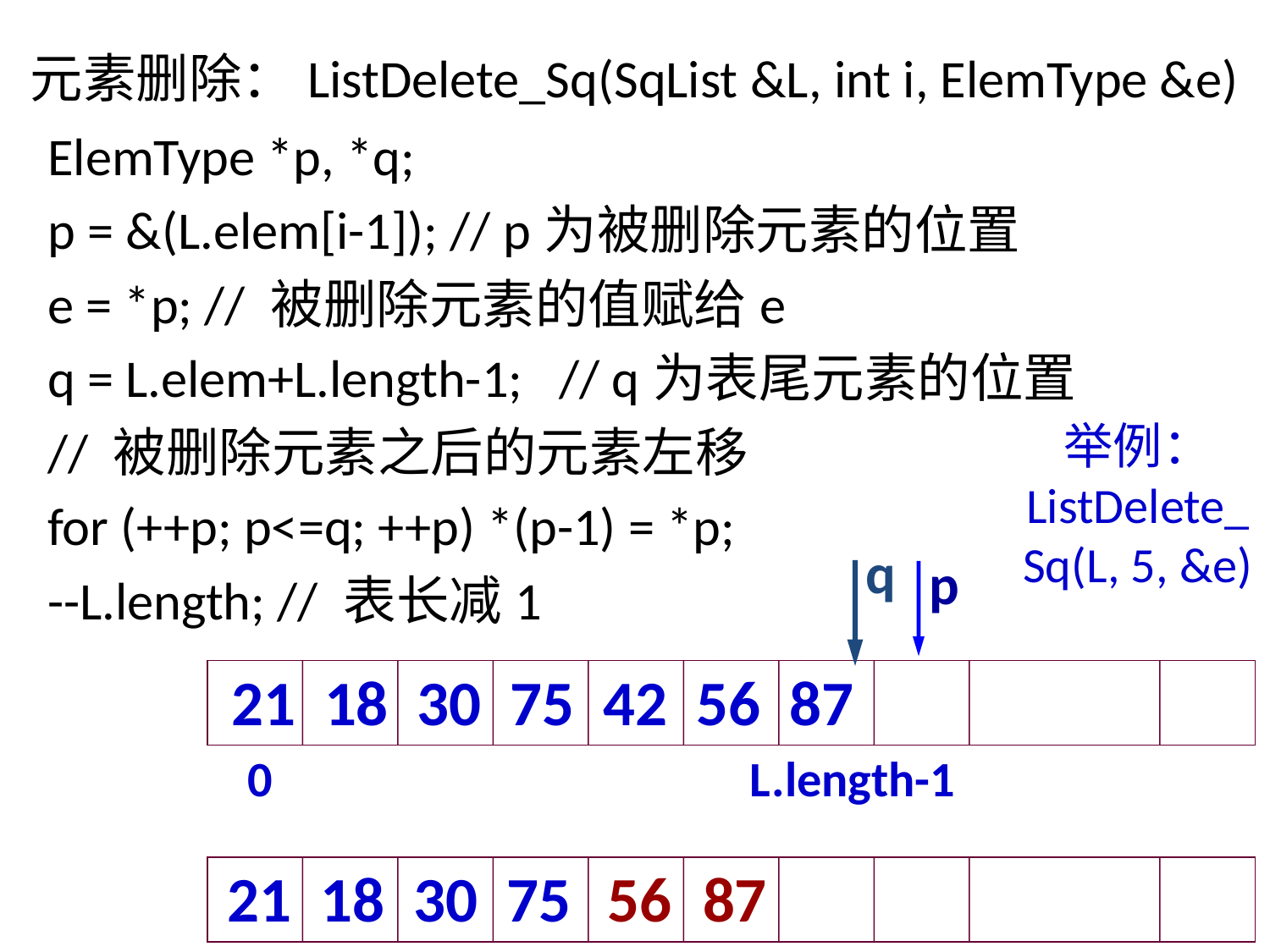

# 元素删除：ListDelete_Sq(SqList &L, int i, ElemType &e)
ElemType *p, *q;
p = &(L.elem[i-1]); // p为被删除元素的位置
e = *p; // 被删除元素的值赋给e
q = L.elem+L.length-1;   // q为表尾元素的位置
// 被删除元素之后的元素左移
for (++p; p<=q; ++p) *(p-1) = *p;
--L.length; // 表长减1

举例：
ListDelete_Sq(L, 5, &e)
q

p

p

p

p

21  18  30  75  42  56  87

0
L.length-1
56
87
21  18  30  75